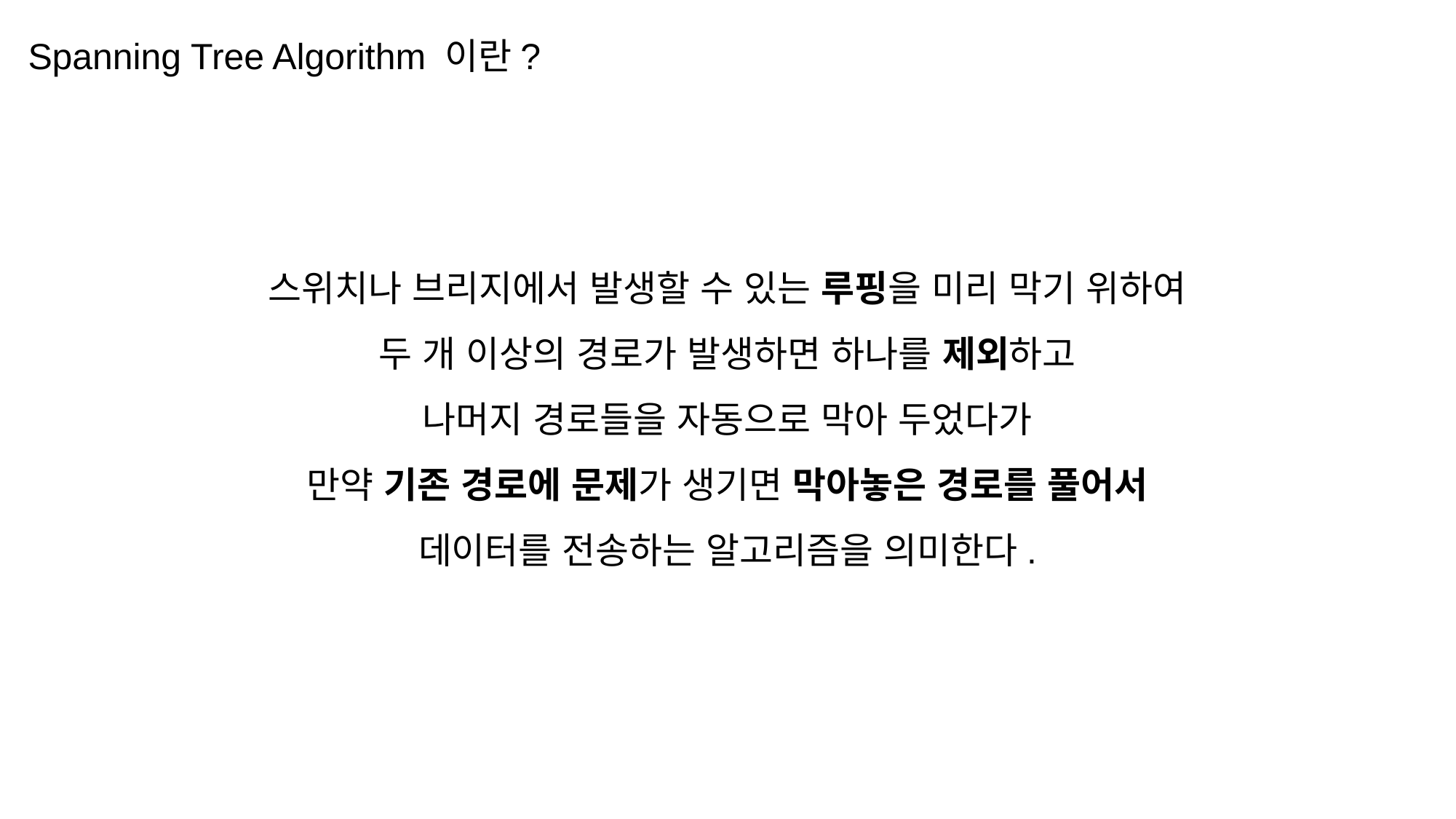

Spanning Tree Algorithm 이란?
스위치나 브리지에서 발생할 수 있는 루핑을 미리 막기 위하여
두 개 이상의 경로가 발생하면 하나를 제외하고
나머지 경로들을 자동으로 막아 두었다가
만약 기존 경로에 문제가 생기면 막아놓은 경로를 풀어서
데이터를 전송하는 알고리즘을 의미한다.